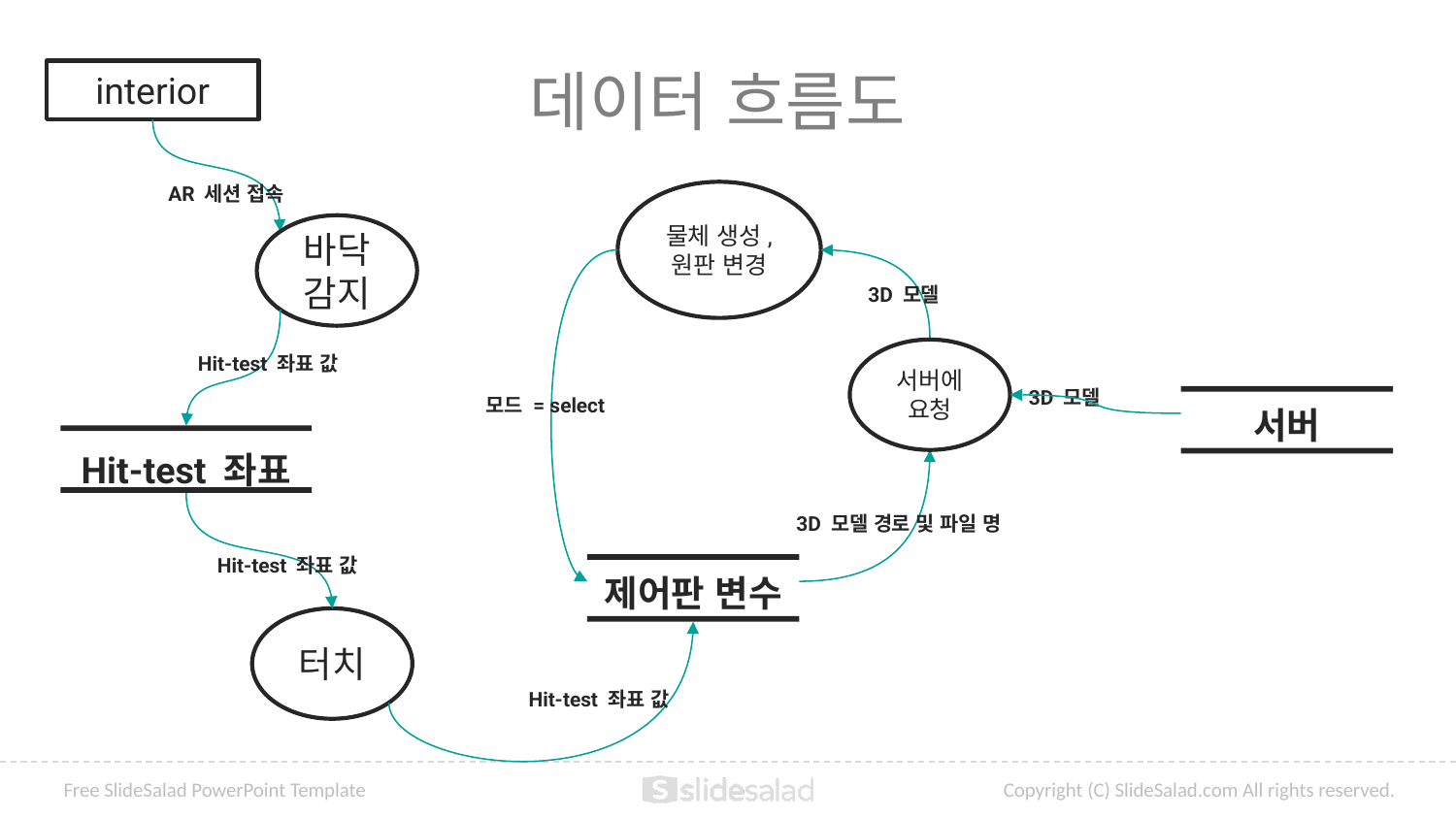

데이터 흐름도
interior
AR 세션 접속
물체 생성,
원판 변경
바닥 감지
3D 모델
Hit-test 좌표 값
서버에 요청
3D 모델
모드 = select
서버

Hit-test 좌표

3D 모델 경로 및 파일 명
Hit-test 좌표 값

제어판 변수

터치
Hit-test 좌표 값